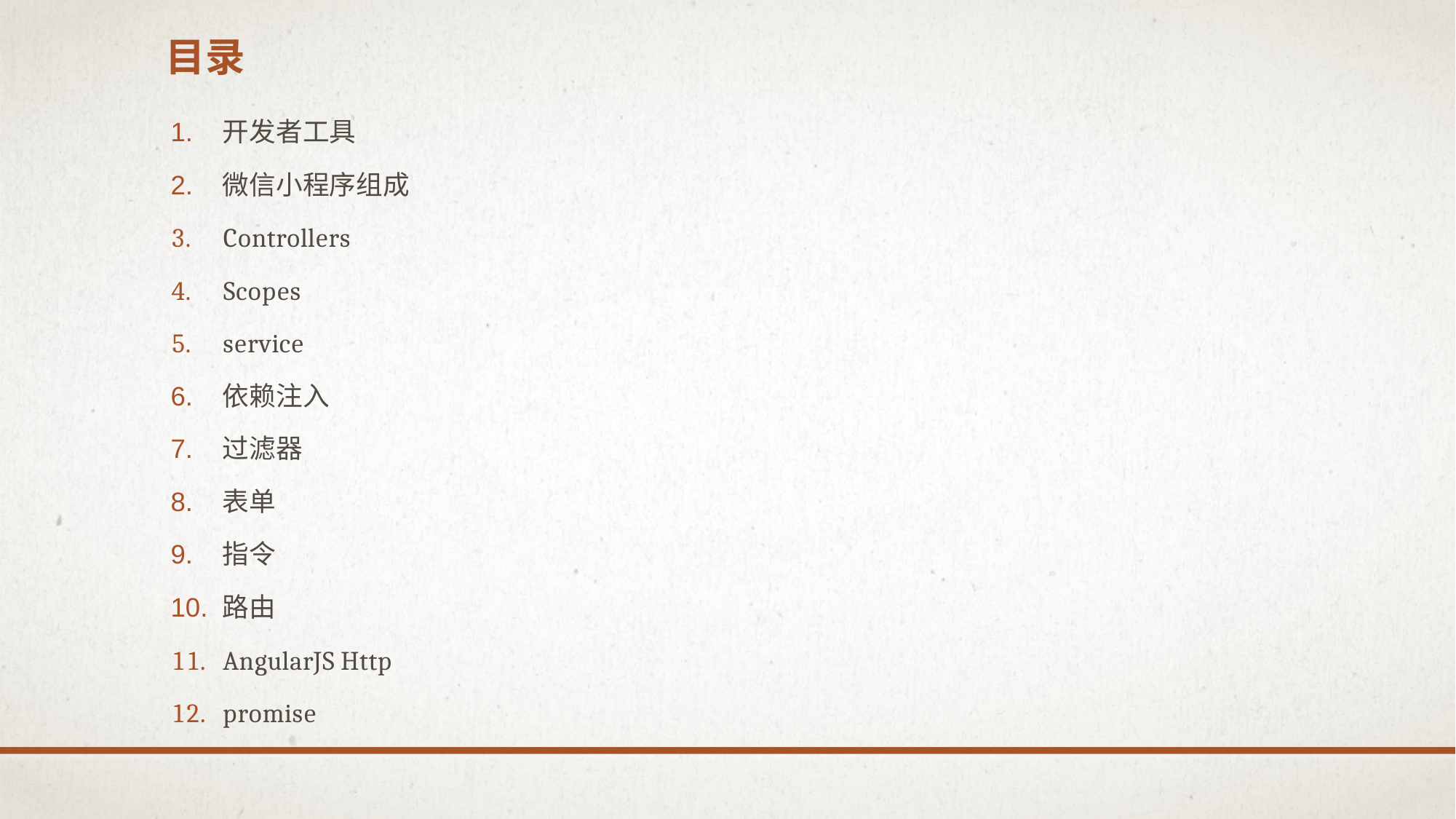

# 目录
开发者工具
微信小程序组成
Controllers
Scopes
service
依赖注入
过滤器
表单
指令
路由
AngularJS Http
promise